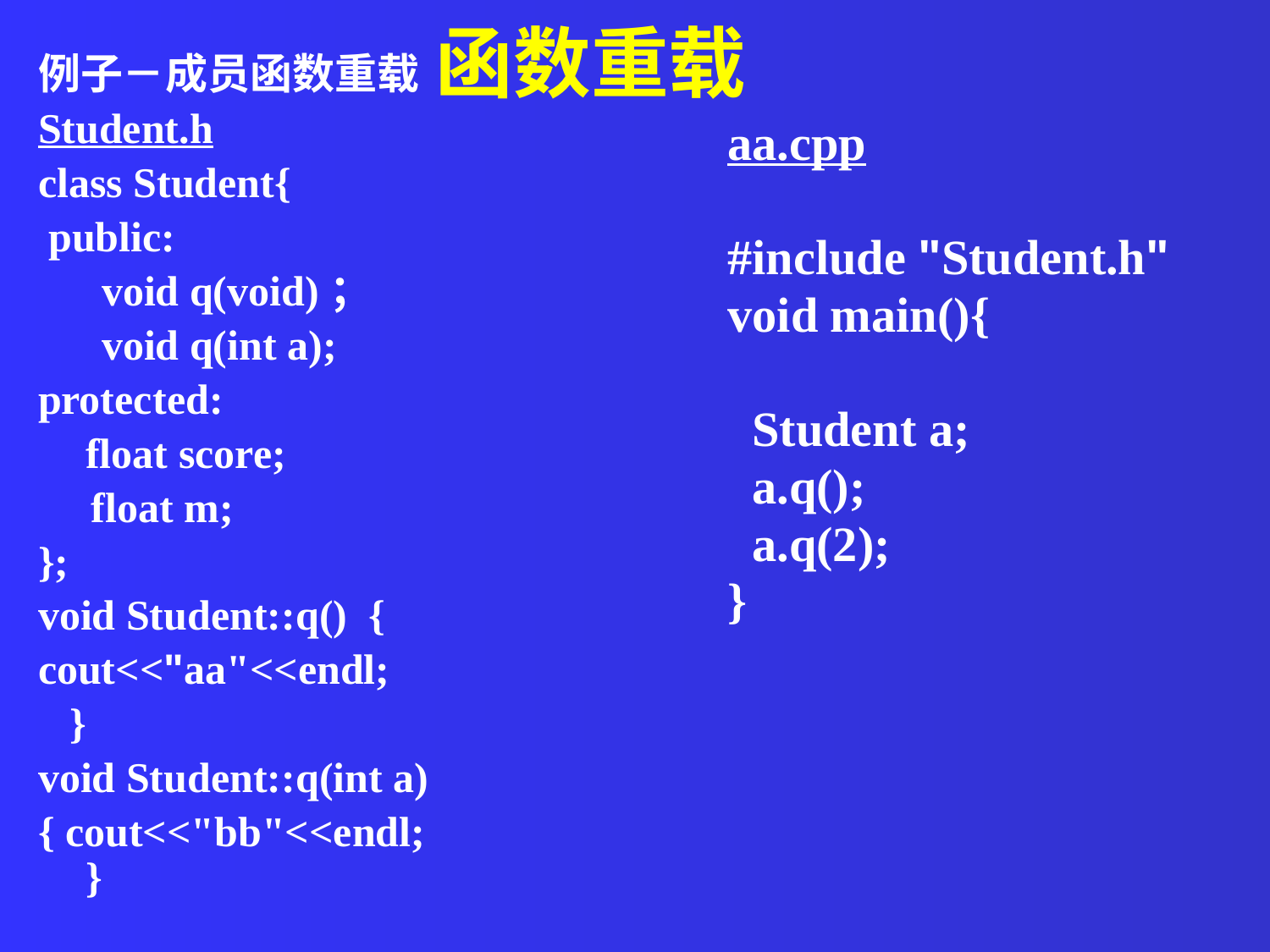

函数重载
例子－成员函数重载
Student.h
class Student{
 public:
      void q(void)；
      void q(int a);
protected:
	float score;
     float m;
};
void Student::q()  {
cout<<"aa"<<endl;
   }
void Student::q(int a)
{ cout<<"bb"<<endl; }
aa.cpp

#include "Student.h"
void main(){

  Student a;
  a.q();
  a.q(2);
}